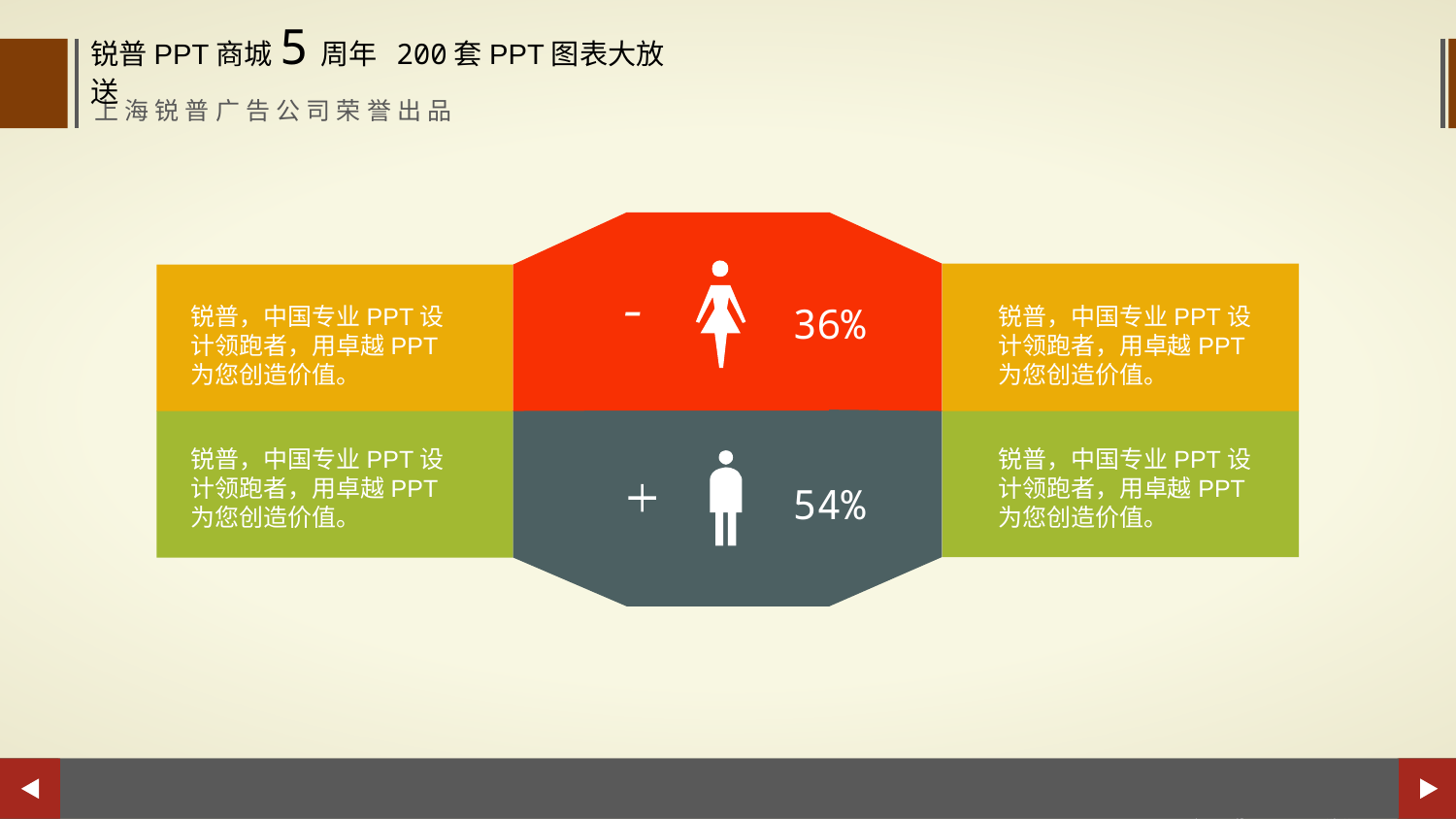

36%
锐普，中国专业PPT设计领跑者，用卓越PPT为您创造价值。
锐普，中国专业PPT设计领跑者，用卓越PPT为您创造价值。

锐普，中国专业PPT设计领跑者，用卓越PPT为您创造价值。
锐普，中国专业PPT设计领跑者，用卓越PPT为您创造价值。

54%